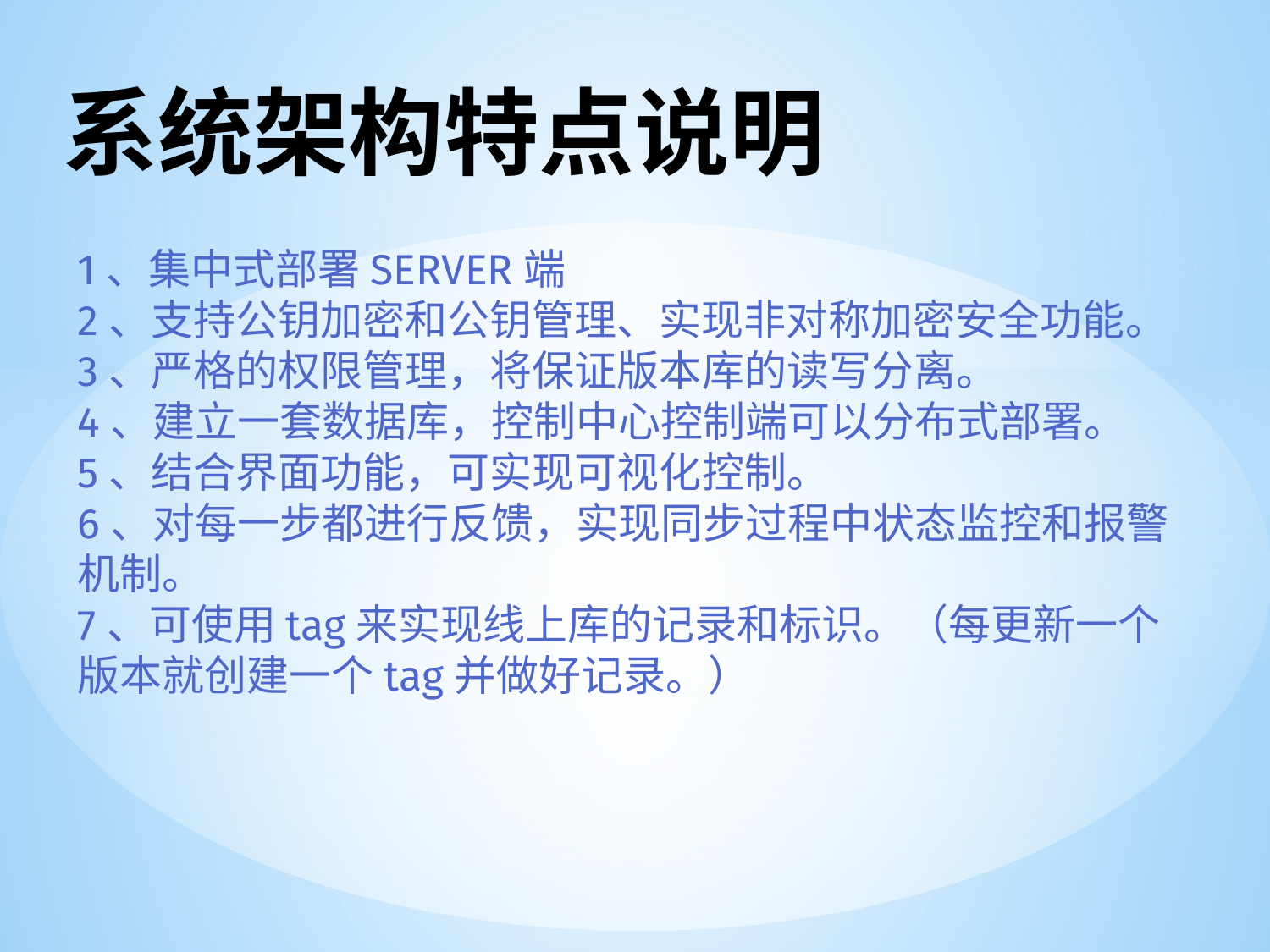

# 系统架构特点说明
1、集中式部署SERVER端
2、支持公钥加密和公钥管理、实现非对称加密安全功能。
3、严格的权限管理，将保证版本库的读写分离。
4、建立一套数据库，控制中心控制端可以分布式部署。
5、结合界面功能，可实现可视化控制。
6、对每一步都进行反馈，实现同步过程中状态监控和报警机制。
7、可使用tag来实现线上库的记录和标识。（每更新一个版本就创建一个tag并做好记录。）